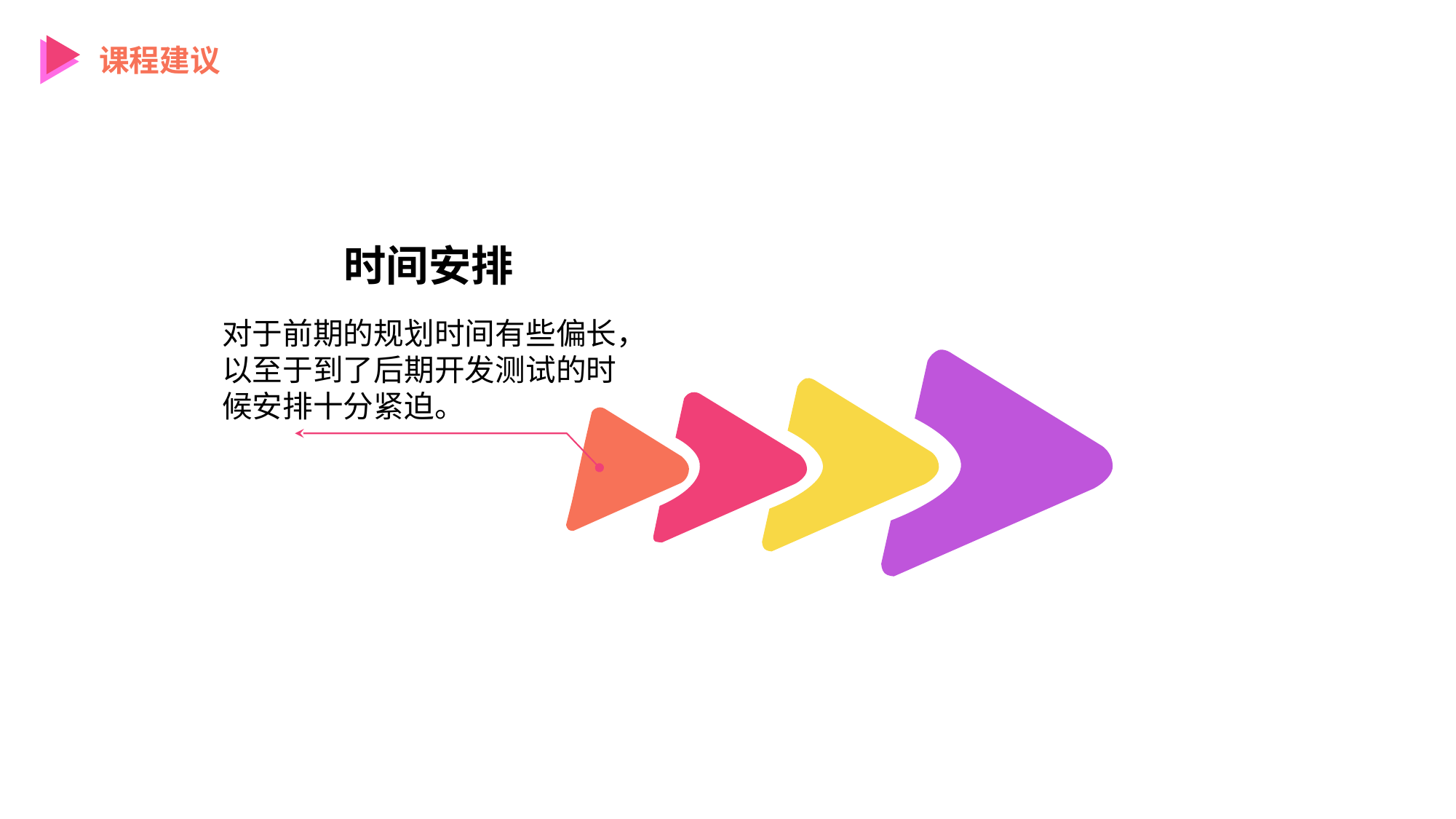

课程建议
时间安排
对于前期的规划时间有些偏长，以至于到了后期开发测试的时候安排十分紧迫。